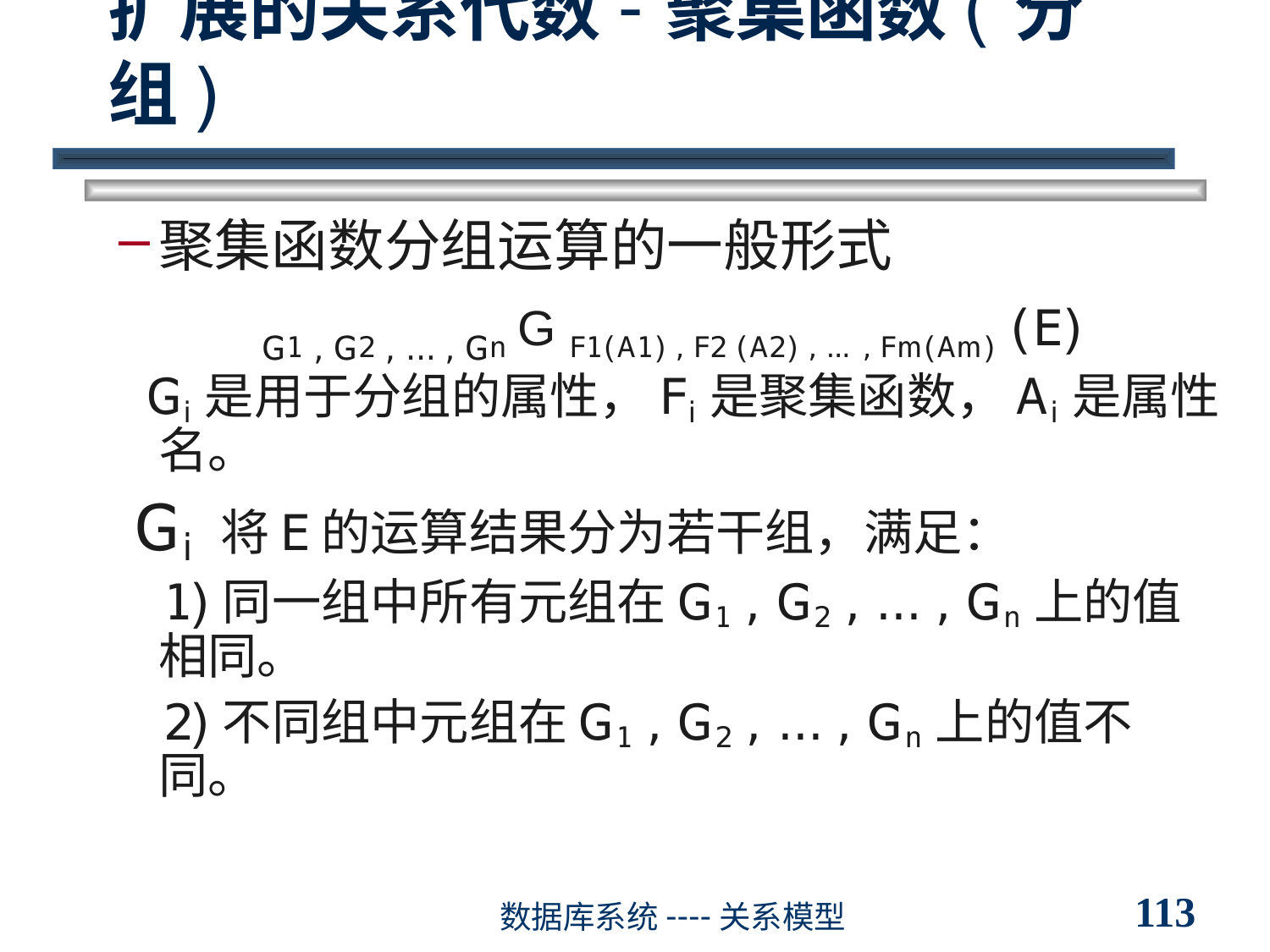

# 扩展的关系代数-聚集函数(分组)
聚集函数分组运算的一般形式
G1 , G2 , ... , Gn G F1(A1) , F2 (A2) , … , Fm(Am) (E)
  Gi是用于分组的属性，Fi是聚集函数，Ai是属性名。
 Gi 将E的运算结果分为若干组，满足：
   1)同一组中所有元组在G1 , G2 , ... , Gn上的值相同。
   2)不同组中元组在G1 , G2 , ... , Gn上的值不同。
113
数据库系统----关系模型